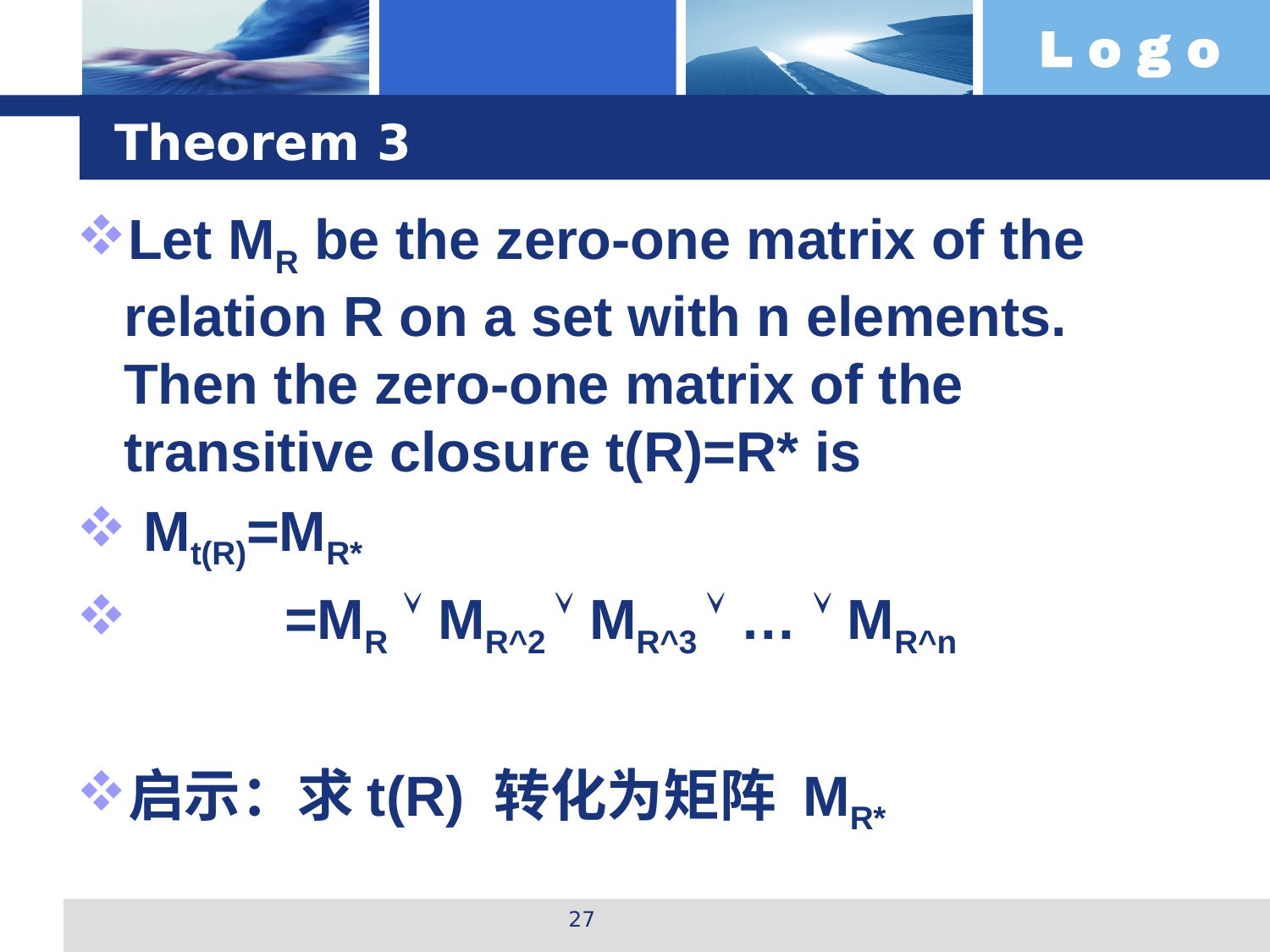

# Theorem 3
Let MR be the zero-one matrix of the relation R on a set with n elements. Then the zero-one matrix of the transitive closure t(R)=R* is
 Mt(R)=MR*
          =MR ∨ MR^2 ∨ MR^3 ∨ … ∨ MR^n

启示：求t(R) 转化为矩阵 MR*

27